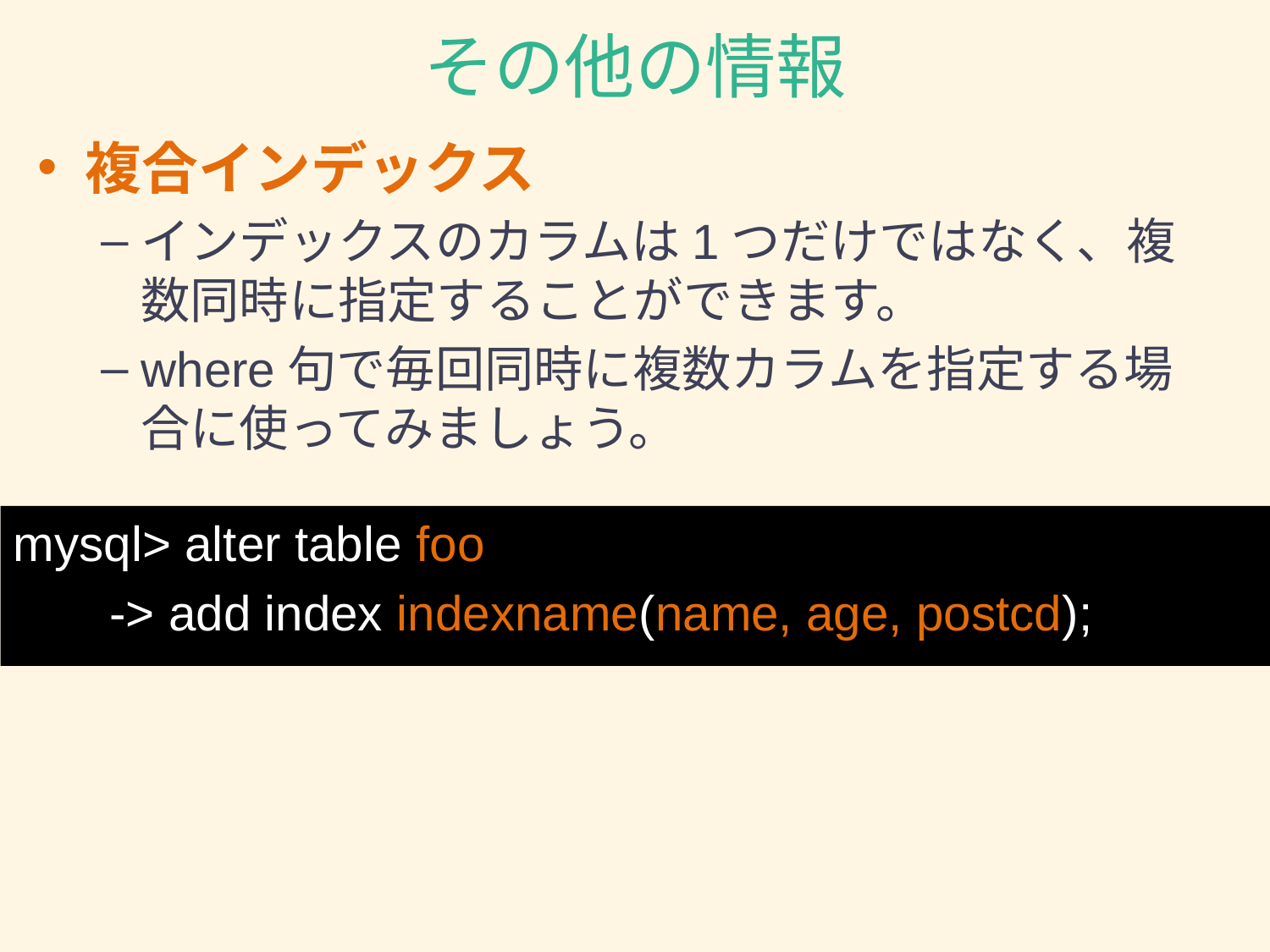

# その他の情報
複合インデックス
インデックスのカラムは1つだけではなく、複数同時に指定することができます。
where句で毎回同時に複数カラムを指定する場合に使ってみましょう。
mysql> alter table foo
       -> add index indexname(name, age, postcd);